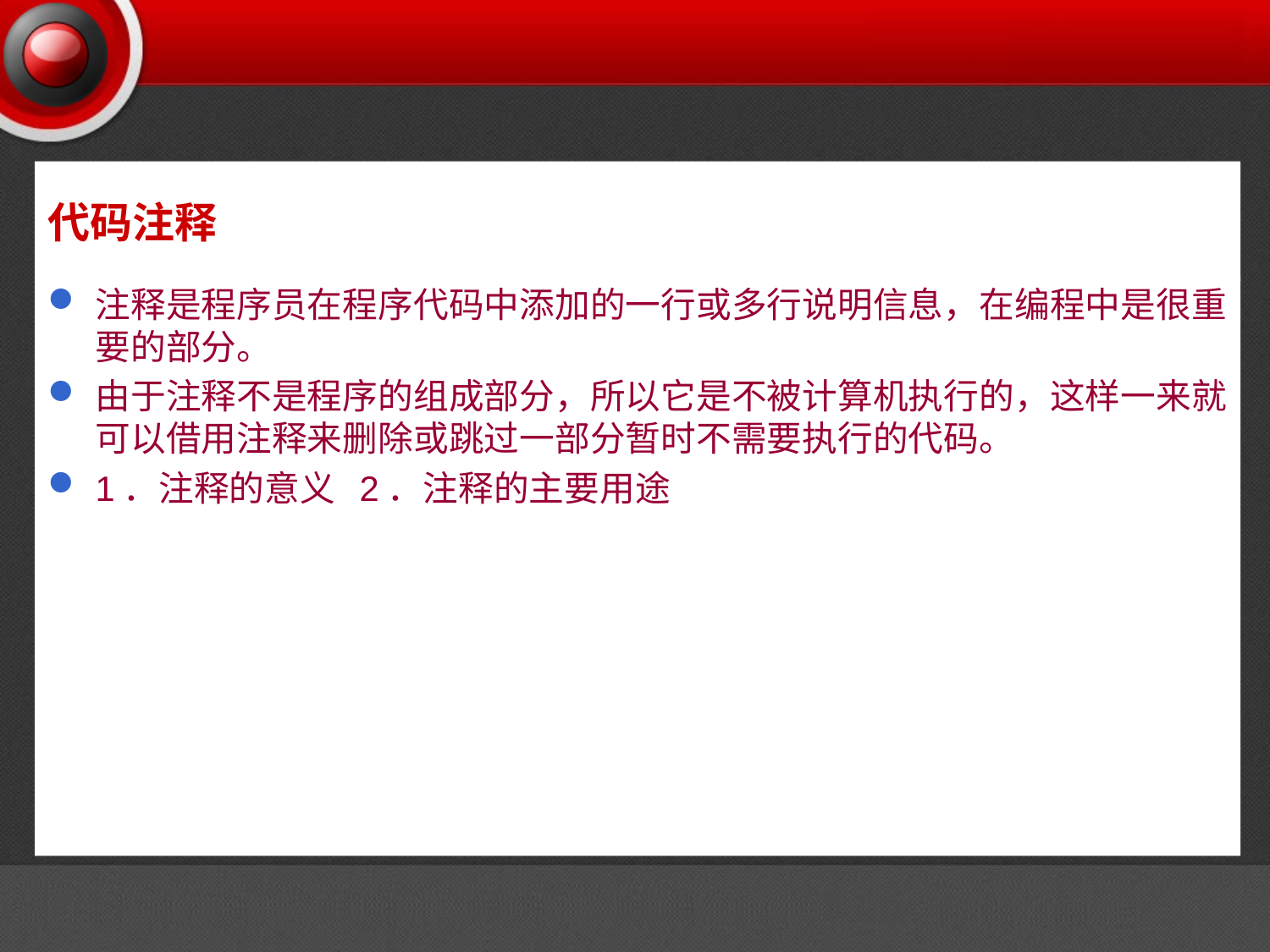

# 代码注释
注释是程序员在程序代码中添加的一行或多行说明信息，在编程中是很重要的部分。
由于注释不是程序的组成部分，所以它是不被计算机执行的，这样一来就可以借用注释来删除或跳过一部分暂时不需要执行的代码。
1．注释的意义  2．注释的主要用途